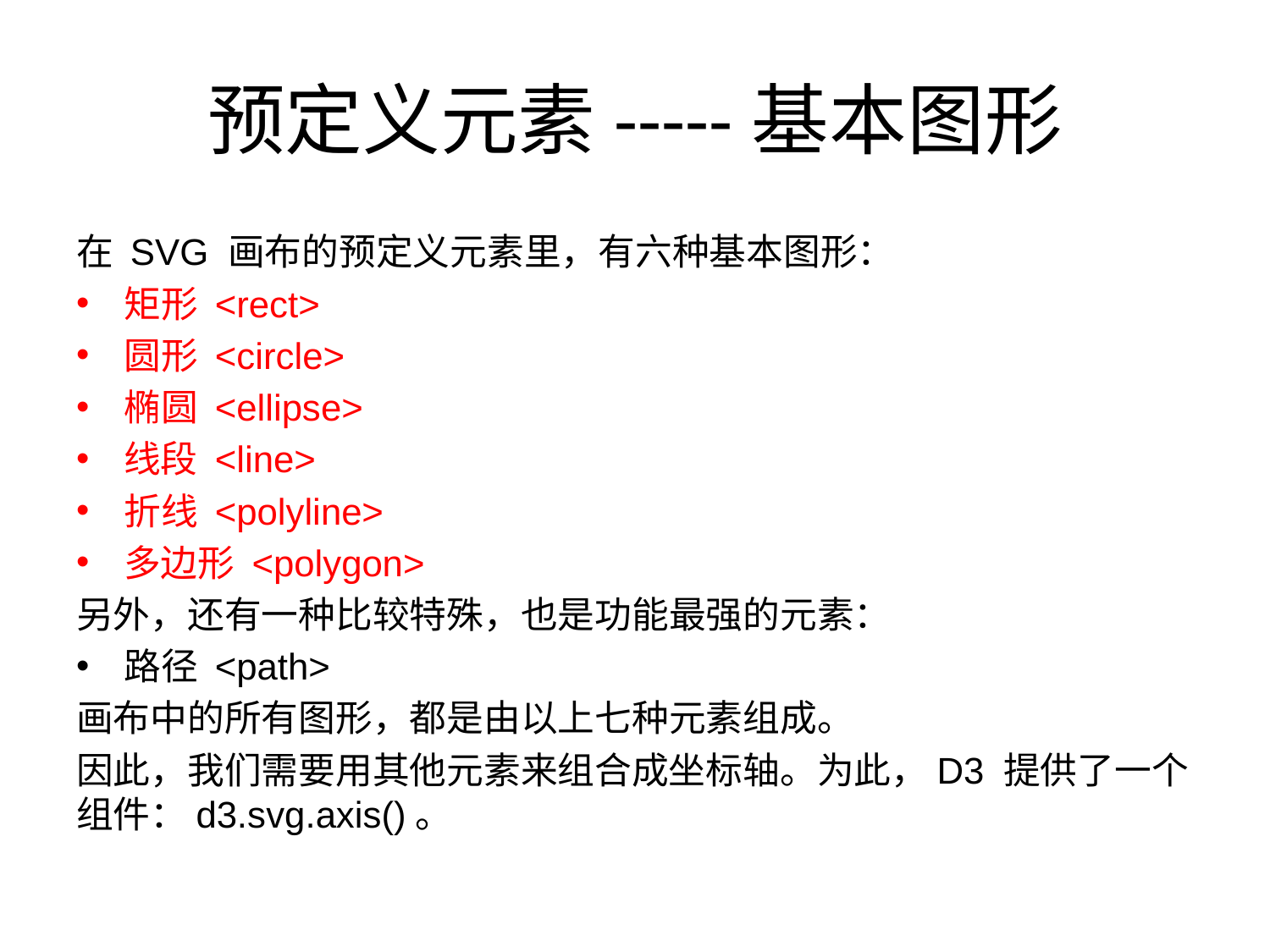

# 预定义元素-----基本图形
在 SVG 画布的预定义元素里，有六种基本图形：
矩形 <rect>
圆形 <circle>
椭圆 <ellipse>
线段 <line>
折线 <polyline>
多边形 <polygon>
另外，还有一种比较特殊，也是功能最强的元素：
路径 <path>
画布中的所有图形，都是由以上七种元素组成。
因此，我们需要用其他元素来组合成坐标轴。为此，D3 提供了一个组件：d3.svg.axis()。